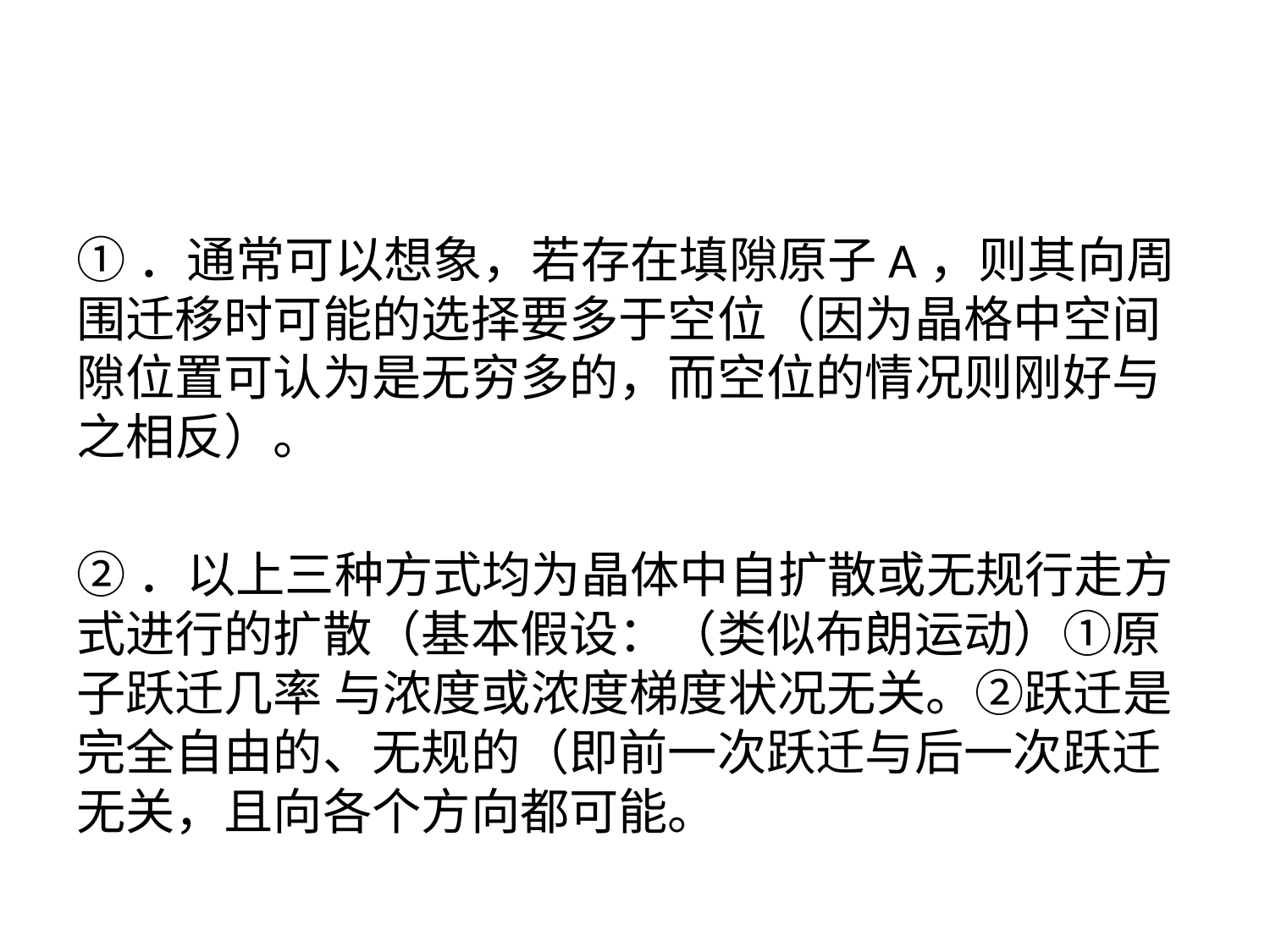

①．通常可以想象，若存在填隙原子A，则其向周围迁移时可能的选择要多于空位（因为晶格中空间隙位置可认为是无穷多的，而空位的情况则刚好与之相反）。

②．以上三种方式均为晶体中自扩散或无规行走方式进行的扩散（基本假设：（类似布朗运动）①原子跃迁几率 与浓度或浓度梯度状况无关。②跃迁是完全自由的、无规的（即前一次跃迁与后一次跃迁无关，且向各个方向都可能。